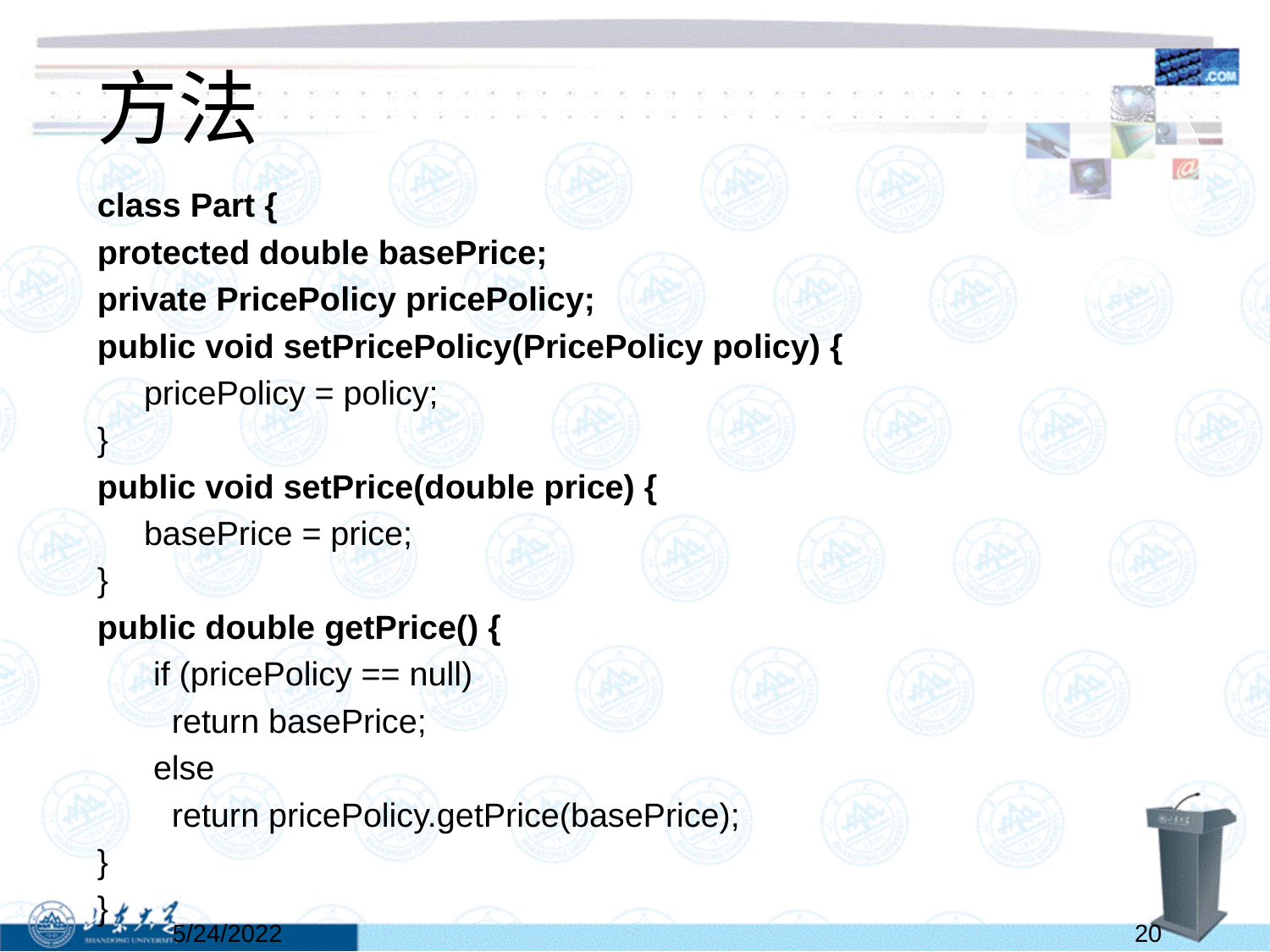

# 方法
class Part {
protected double basePrice;
private PricePolicy pricePolicy;
public void setPricePolicy(PricePolicy policy) {
     pricePolicy = policy;
}
public void setPrice(double price) {
     basePrice = price;
}
public double getPrice() {
      if (pricePolicy == null)
        return basePrice;
      else
        return pricePolicy.getPrice(basePrice);
}
}
5/24/2022
20